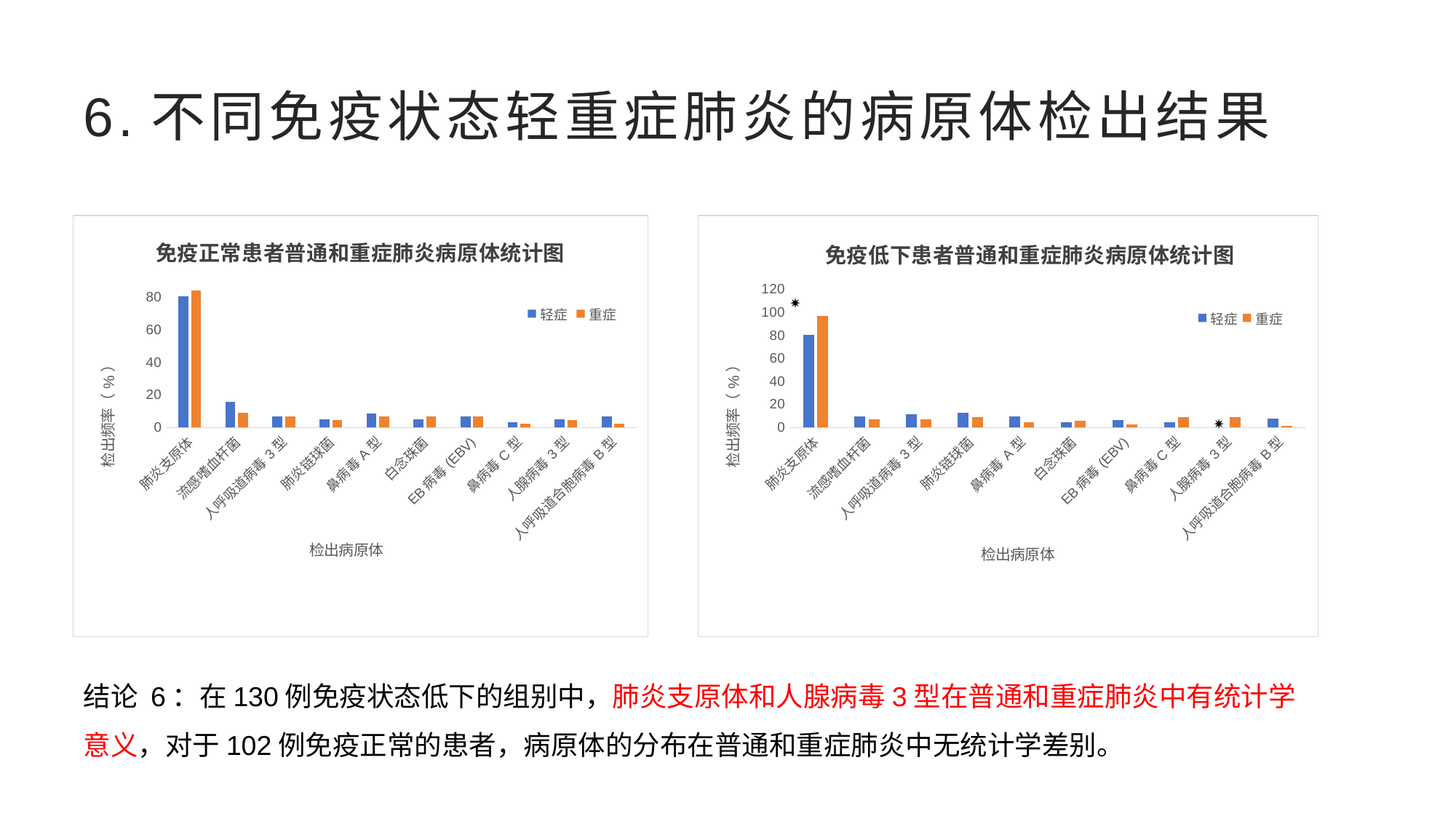

# 6.不同免疫状态轻重症肺炎的病原体检出结果

### Chart: 免疫正常患者普通和重症肺炎病原体统计图

| Category | 轻症 | 重症 |
|---|---|---|
| 肺炎支原体 | 80.7 | 84.44 |
| 流感嗜血杆菌 | 15.79 | 8.89 |
| 人呼吸道病毒3型 | 7.02 | 6.67 |
| 肺炎链球菌 | 5.26 | 4.44 |
| 鼻病毒A型 | 8.77 | 6.67 |
| 白念珠菌 | 5.26 | 6.67 |
| EB病毒(EBV) | 7.02 | 6.67 |
| 鼻病毒C型 | 3.51 | 2.22 |
| 人腺病毒3型 | 5.26 | 4.44 |
| 人呼吸道合胞病毒B型 | 7.02 | 2.22 |

### Chart: 免疫低下患者普通和重症肺炎病原体统计图

| Category | 轻症 | 重症 |
|---|---|---|
| 肺炎支原体 | 80.65 | 97.06 |
| 流感嗜血杆菌 | 9.68 | 7.35 |
| 人呼吸道病毒3型 | 11.29 | 7.35 |
| 肺炎链球菌 | 12.9 | 8.82 |
| 鼻病毒A型 | 9.68 | 4.41 |
| 白念珠菌 | 4.84 | 5.88 |
| EB病毒(EBV) | 6.45 | 2.94 |
| 鼻病毒C型 | 4.84 | 8.82 |
| 人腺病毒3型 | 0.0 | 8.82 |
| 人呼吸道合胞病毒B型 | 8.06 | 1.47 |
✷
✷
结论 6：在130例免疫状态低下的组别中，肺炎支原体和人腺病毒3型在普通和重症肺炎中有统计学意义，对于102例免疫正常的患者，病原体的分布在普通和重症肺炎中无统计学差别。